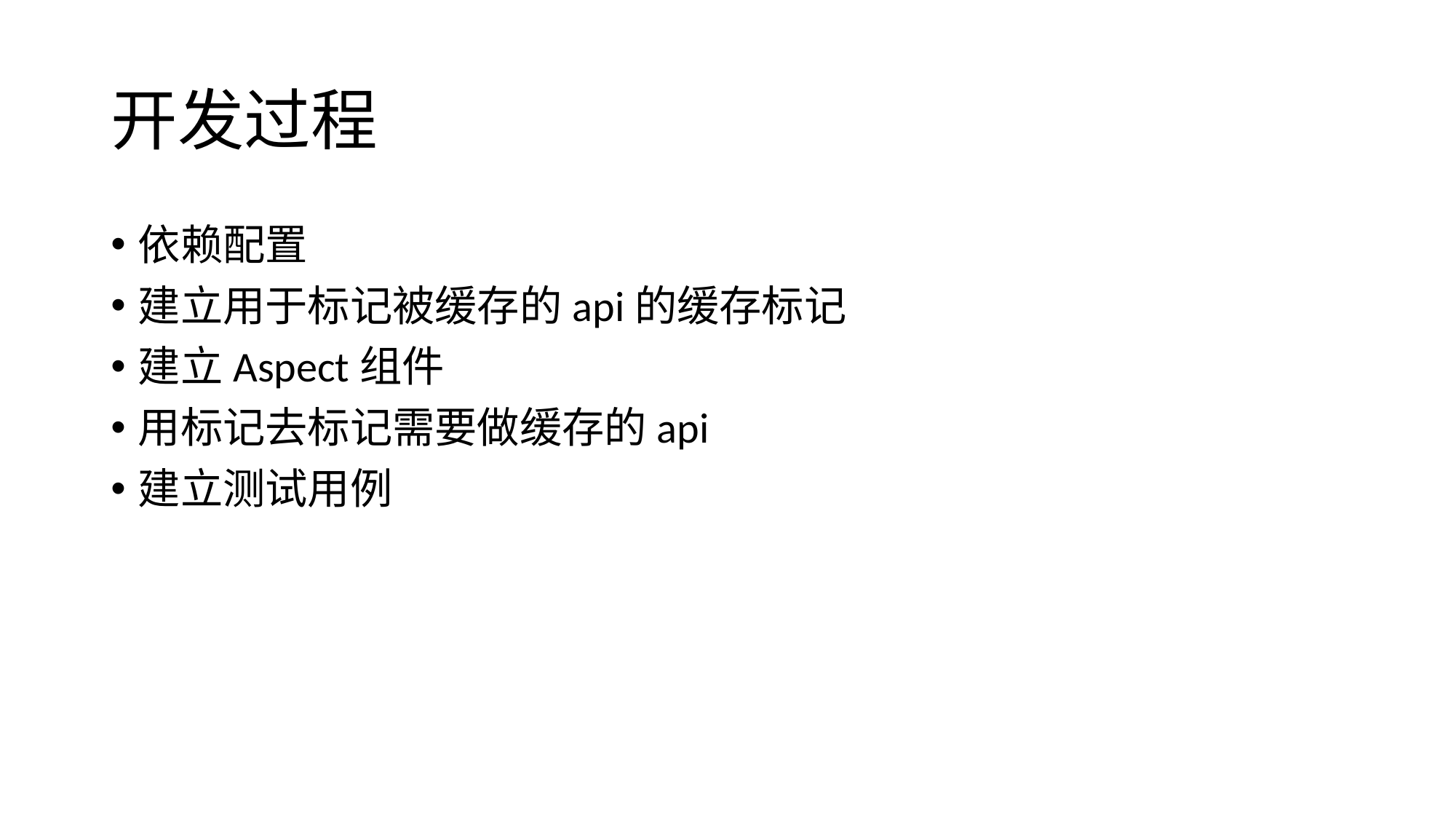

# 开发过程
依赖配置
建立用于标记被缓存的api的缓存标记
建立Aspect组件
用标记去标记需要做缓存的api
建立测试用例